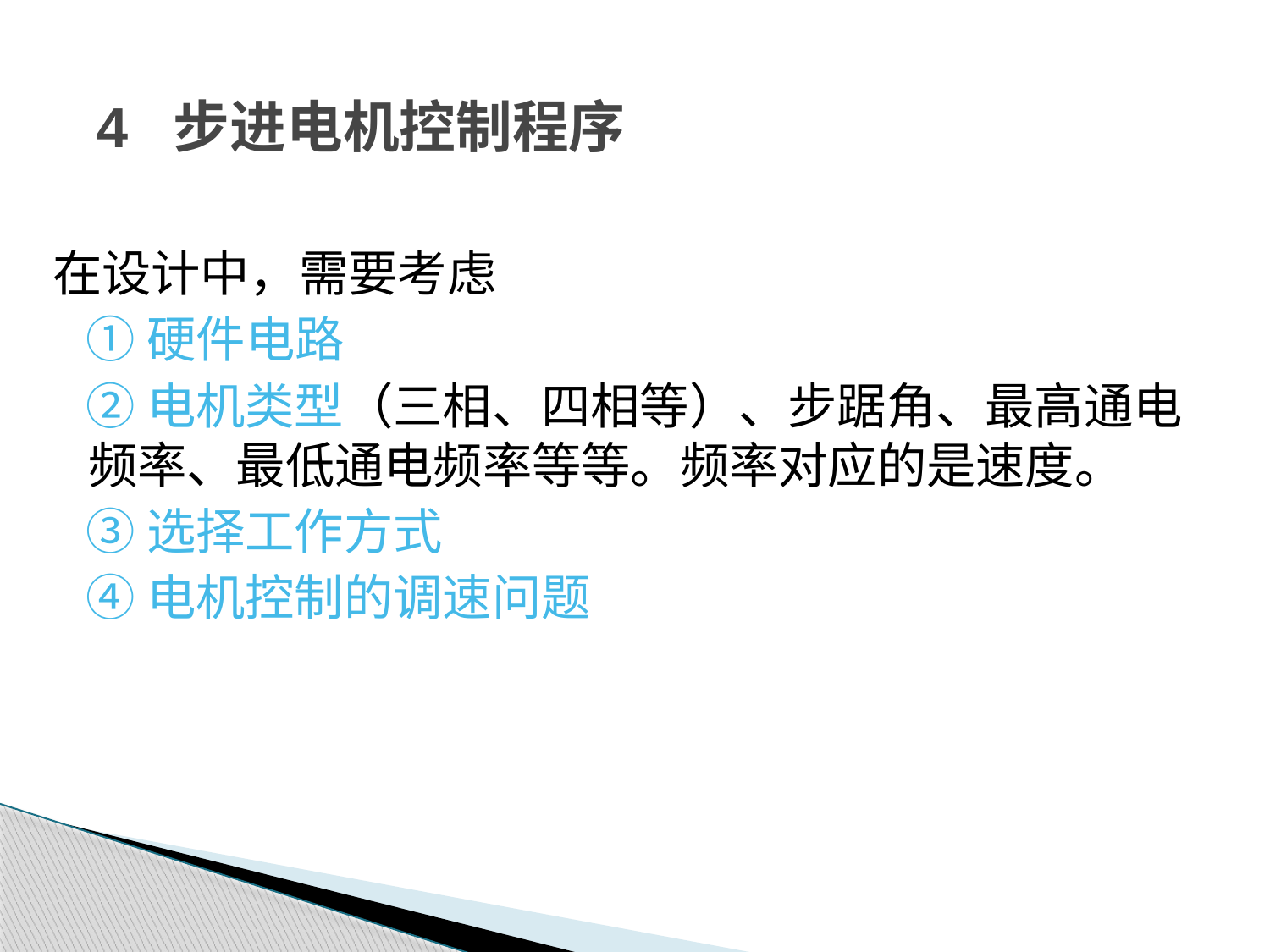

# 4  步进电机控制程序
在设计中，需要考虑
   ①硬件电路
   ②电机类型（三相、四相等）、步踞角、最高通电频率、最低通电频率等等。频率对应的是速度。
   ③选择工作方式
   ④电机控制的调速问题